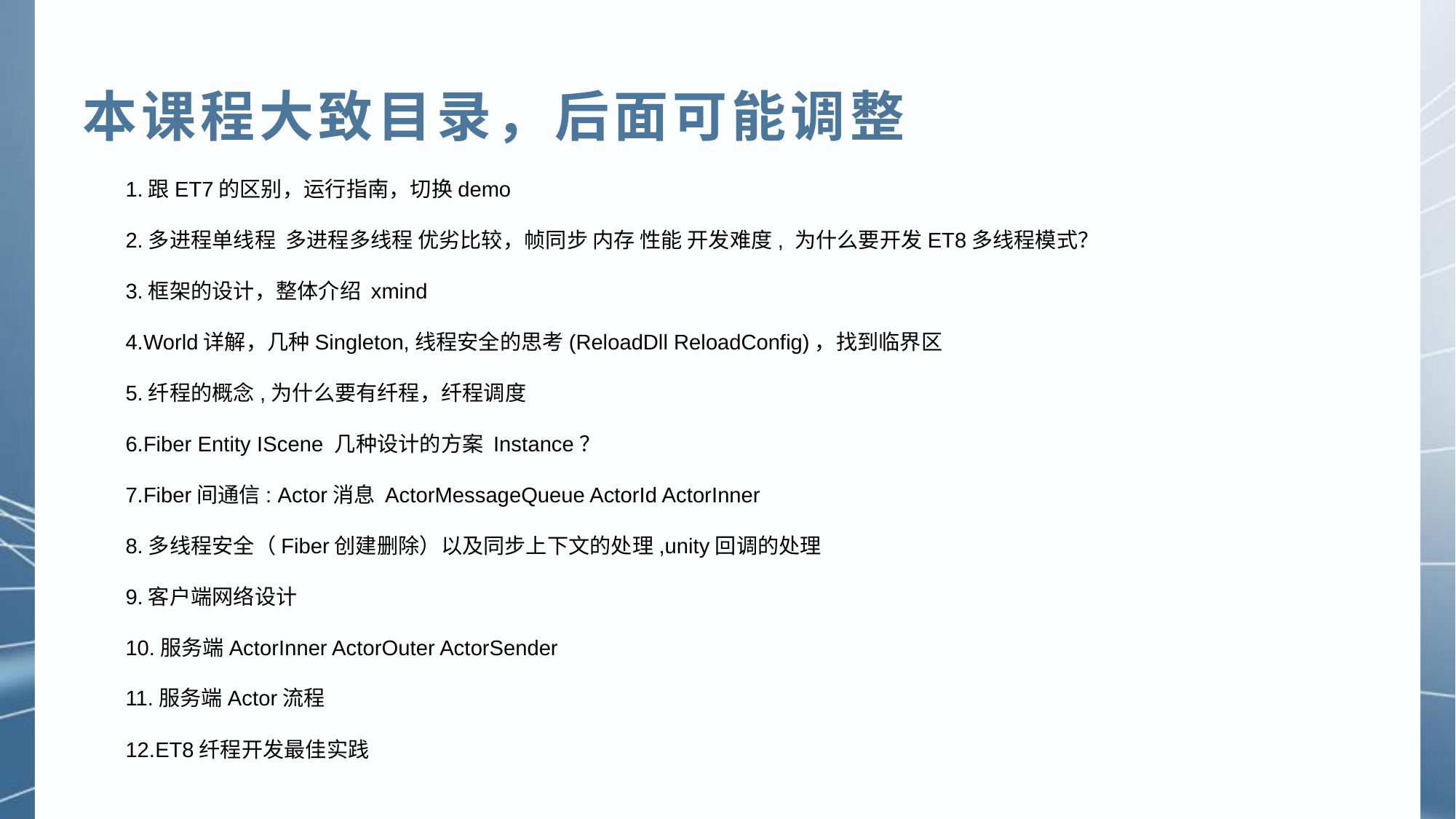

本课程大致目录，后面可能调整
1.跟ET7的区别，运行指南，切换demo

2.多进程单线程  多进程多线程 优劣比较，帧同步 内存 性能 开发难度, 为什么要开发ET8多线程模式？

3.框架的设计，整体介绍 xmind

4.World详解，几种Singleton,线程安全的思考(ReloadDll ReloadConfig)，找到临界区

5.纤程的概念,为什么要有纤程，纤程调度

6.Fiber Entity IScene 几种设计的方案 Instance？

7.Fiber间通信: Actor消息 ActorMessageQueue ActorId ActorInner

8.多线程安全（Fiber创建删除）以及同步上下文的处理,unity回调的处理

9.客户端网络设计

10.服务端ActorInner ActorOuter ActorSender

11.服务端Actor流程

12.ET8纤程开发最佳实践